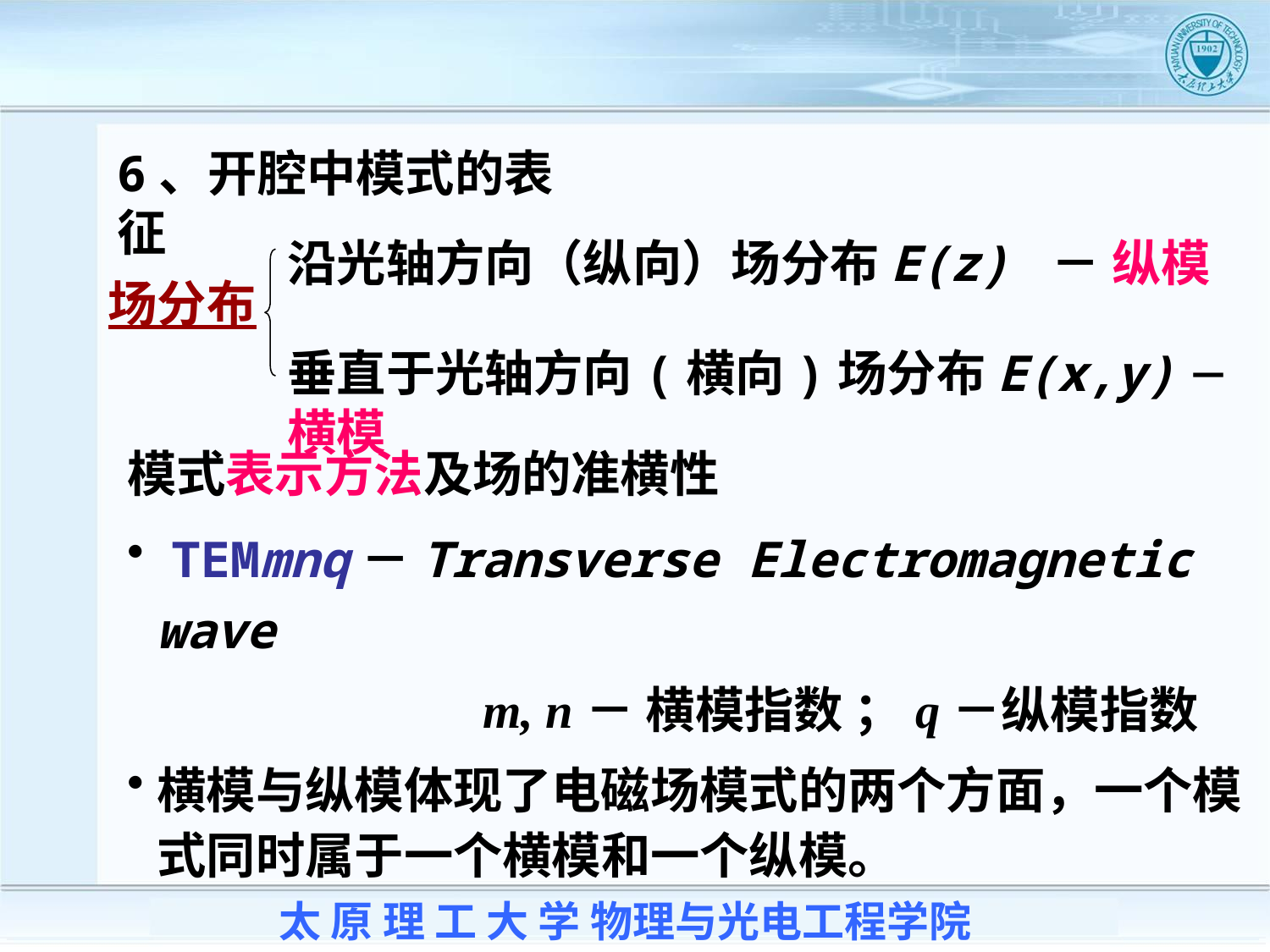

6、开腔中模式的表征
沿光轴方向（纵向）场分布E(z) － 纵模
场分布
垂直于光轴方向(横向)场分布E(x,y)－横模

模式表示方法及场的准横性
 TEMmnq－Transverse Electromagnetic wave
            m, n－ 横模指数 ；q－纵模指数
横模与纵模体现了电磁场模式的两个方面，一个模式同时属于一个横模和一个纵模。